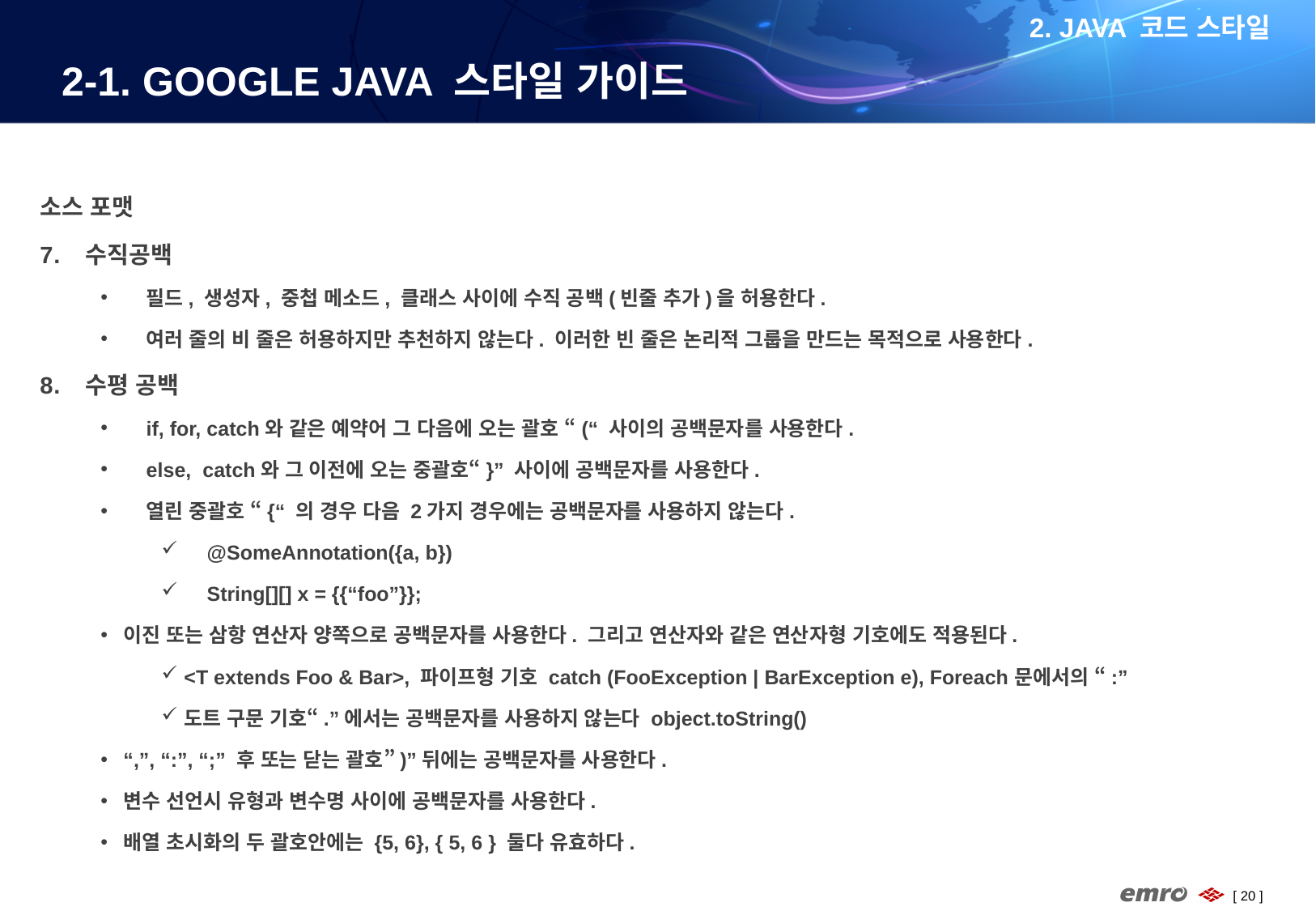

2. JAVA 코드 스타일
# 2-1. GOOGLE JAVA 스타일 가이드
소스 포맷
수직공백
필드, 생성자, 중첩 메소드, 클래스 사이에 수직 공백(빈줄 추가)을 허용한다.
여러 줄의 비 줄은 허용하지만 추천하지 않는다. 이러한 빈 줄은 논리적 그룹을 만드는 목적으로 사용한다.
수평 공백
if, for, catch와 같은 예약어 그 다음에 오는 괄호 “(“ 사이의 공백문자를 사용한다.
else,  catch와 그 이전에 오는 중괄호“}” 사이에 공백문자를 사용한다.
열린 중괄호 “{“ 의 경우 다음 2가지 경우에는 공백문자를 사용하지 않는다.
@SomeAnnotation({a, b})
String[][] x = {{“foo”}};
이진 또는 삼항 연산자 양쪽으로 공백문자를 사용한다. 그리고 연산자와 같은 연산자형 기호에도 적용된다.
<T extends Foo & Bar>, 파이프형 기호 catch (FooException | BarException e), Foreach문에서의 “:”
도트 구문 기호“.”에서는 공백문자를 사용하지 않는다 object.toString()
“,”, “:”, “;” 후 또는 닫는 괄호”)”뒤에는 공백문자를 사용한다.
변수 선언시 유형과 변수명 사이에 공백문자를 사용한다.
배열 초시화의 두 괄호안에는 {5, 6}, { 5, 6 } 둘다 유효하다.